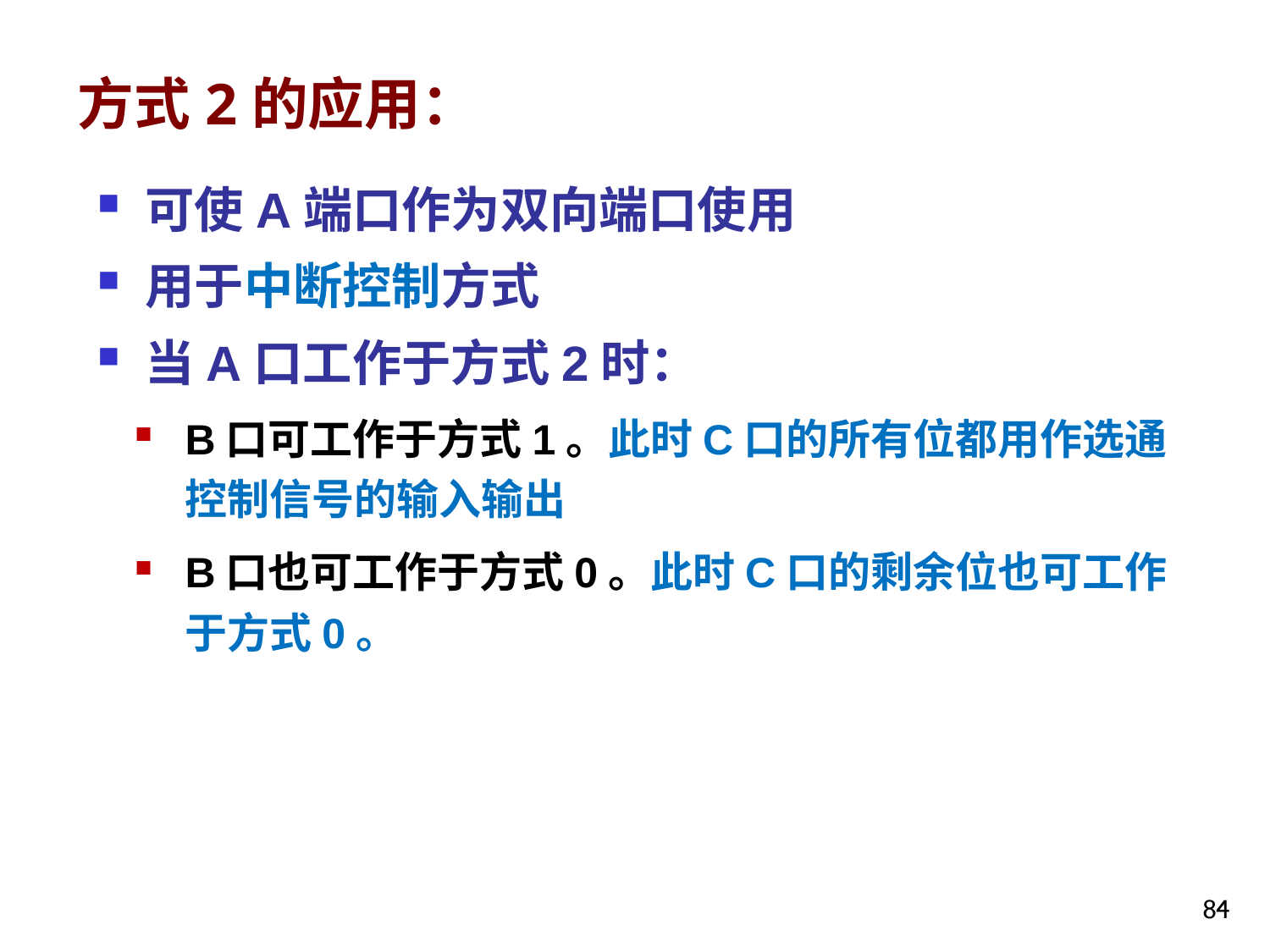

# 方式2的应用：
可使A端口作为双向端口使用
用于中断控制方式
当A口工作于方式2时：
B口可工作于方式1。此时C口的所有位都用作选通控制信号的输入输出
B口也可工作于方式0。此时C口的剩余位也可工作于方式0。
84